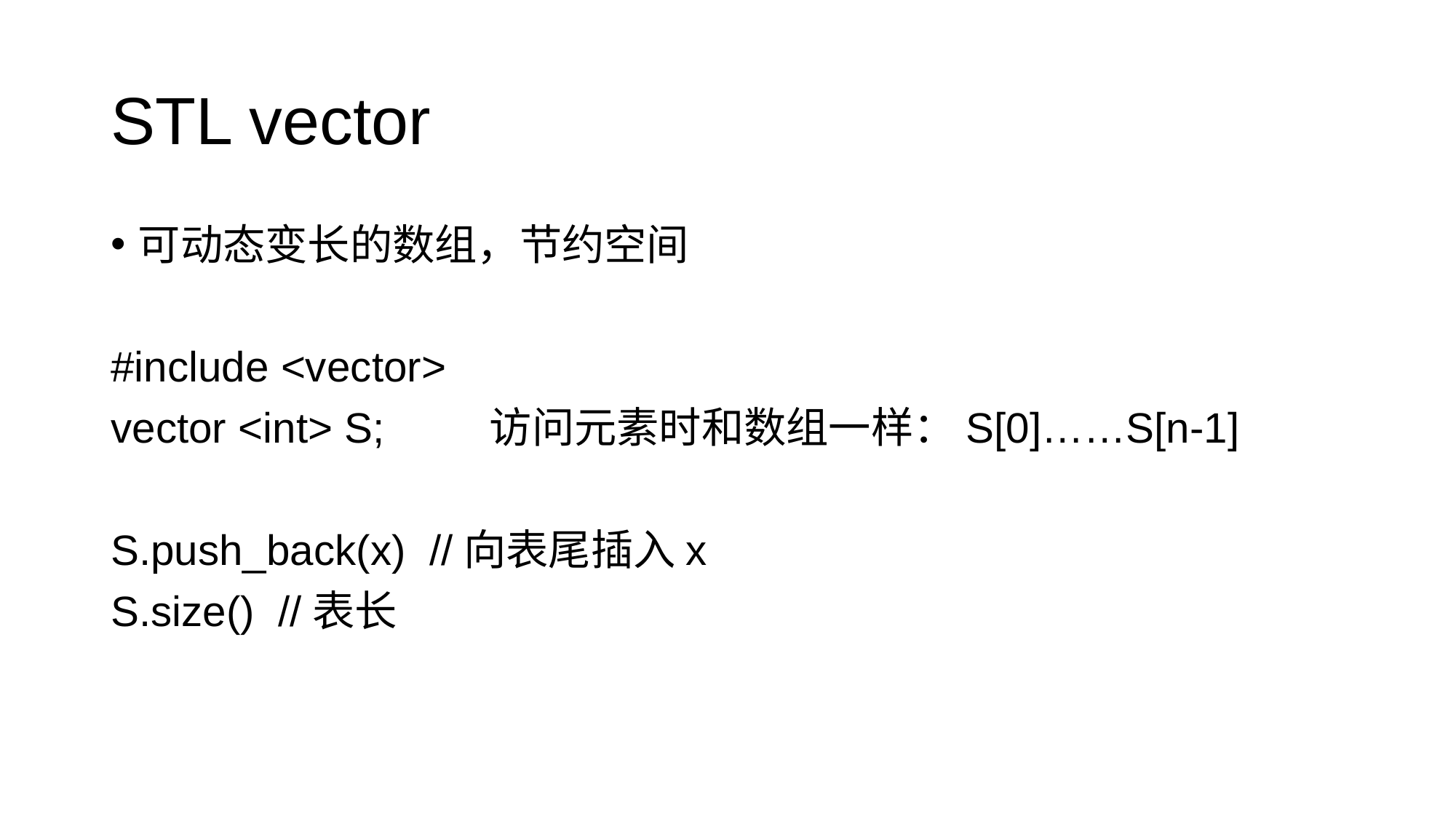

# STL vector
可动态变长的数组，节约空间

#include <vector>
vector <int> S;        访问元素时和数组一样：S[0]……S[n-1]

S.push_back(x)  //向表尾插入x
S.size()  //表长